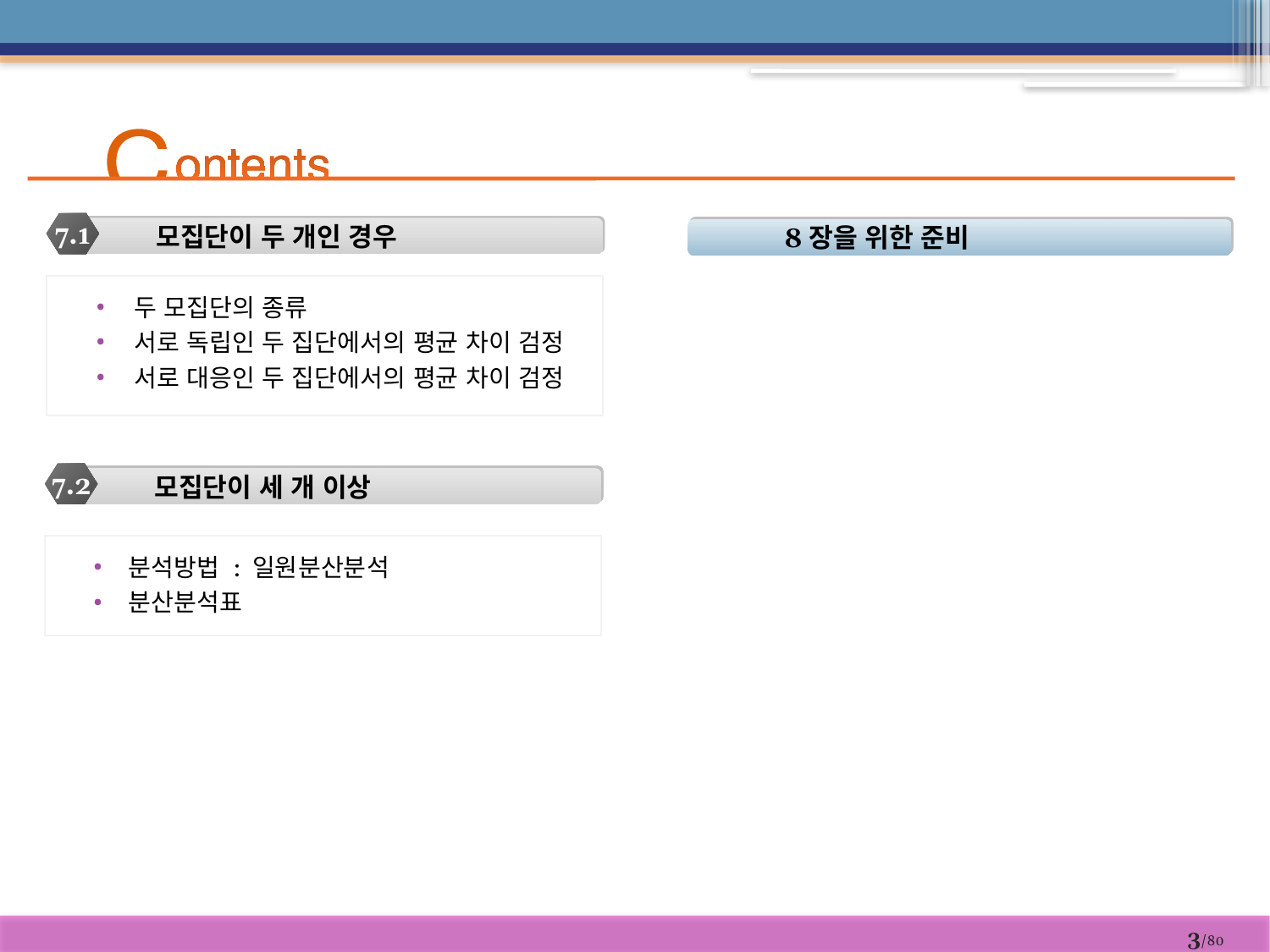

7.1
모집단이 두 개인 경우
8장을 위한 준비

두 모집단의 종류
서로 독립인 두 집단에서의 평균 차이 검정
서로 대응인 두 집단에서의 평균 차이 검정

7.2
모집단이 세 개 이상
분석방법 : 일원분산분석
분산분석표